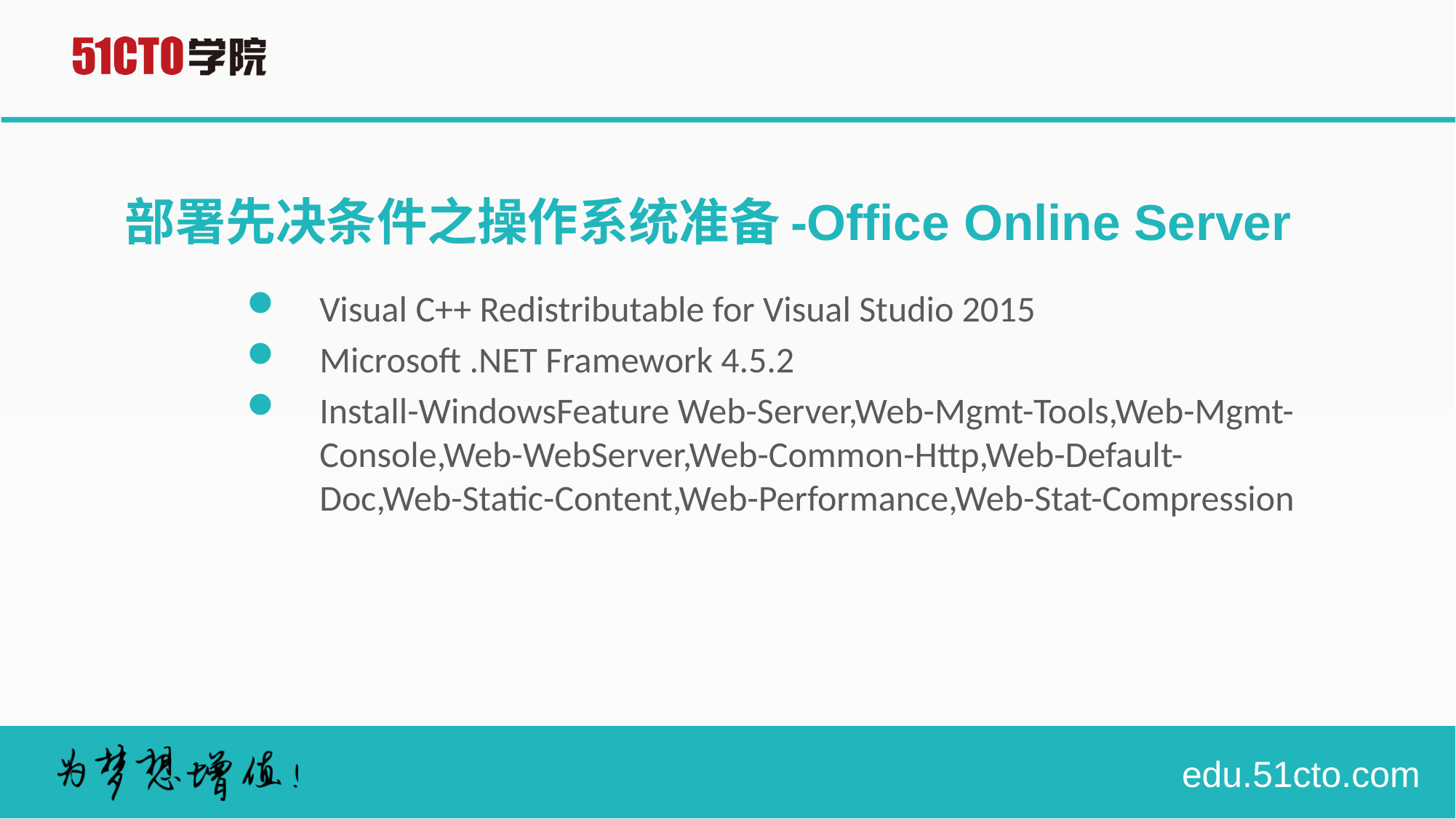

# 部署先决条件之操作系统准备-Office Online Server
Visual C++ Redistributable for Visual Studio 2015
Microsoft .NET Framework 4.5.2
Install-WindowsFeature Web-Server,Web-Mgmt-Tools,Web-Mgmt-Console,Web-WebServer,Web-Common-Http,Web-Default-Doc,Web-Static-Content,Web-Performance,Web-Stat-Compression